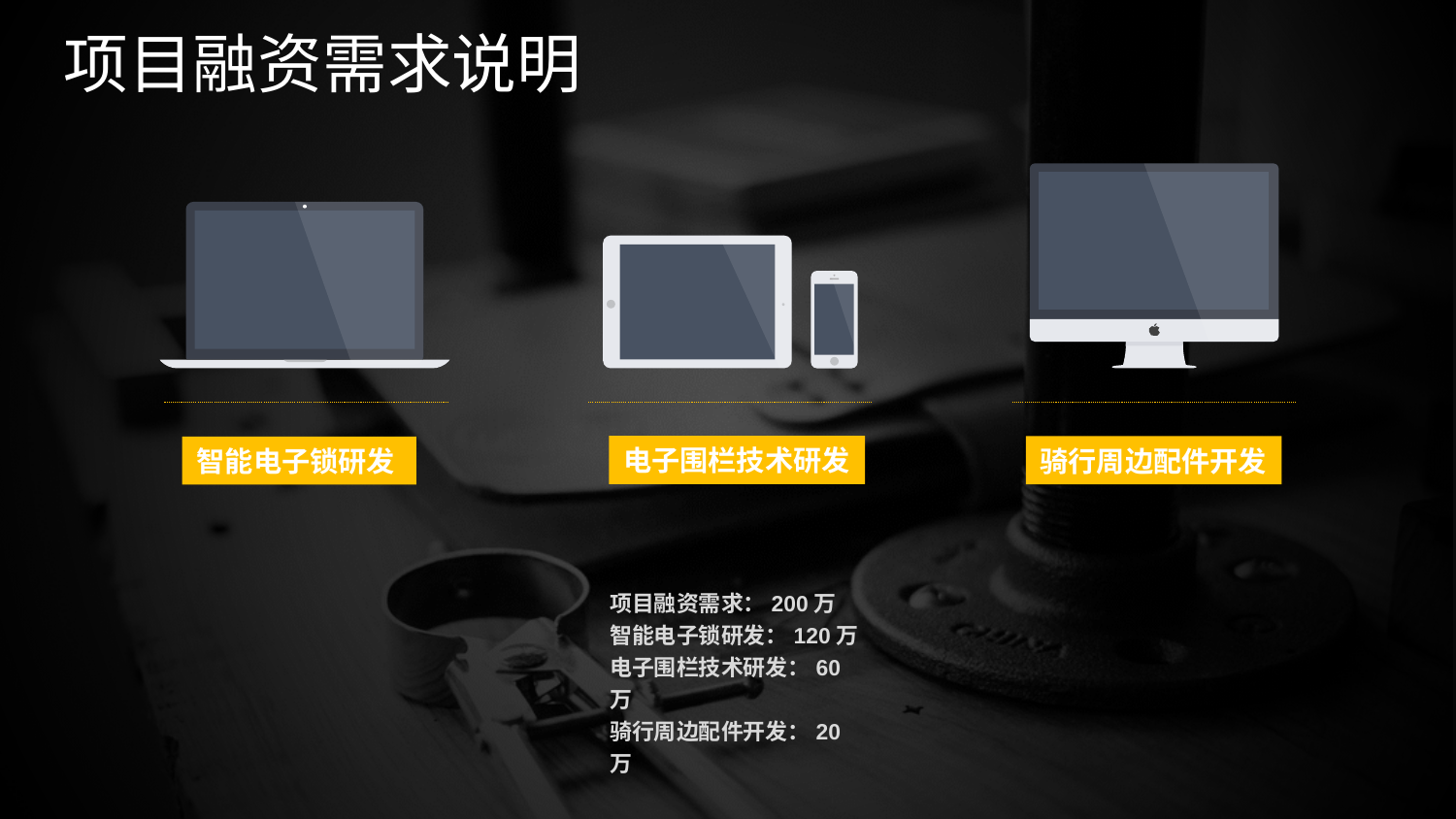

项目融资需求说明

电子围栏技术研发
骑行周边配件开发
智能电子锁研发
项目融资需求：200万
智能电子锁研发：120万
电子围栏技术研发：60万
骑行周边配件开发：20万